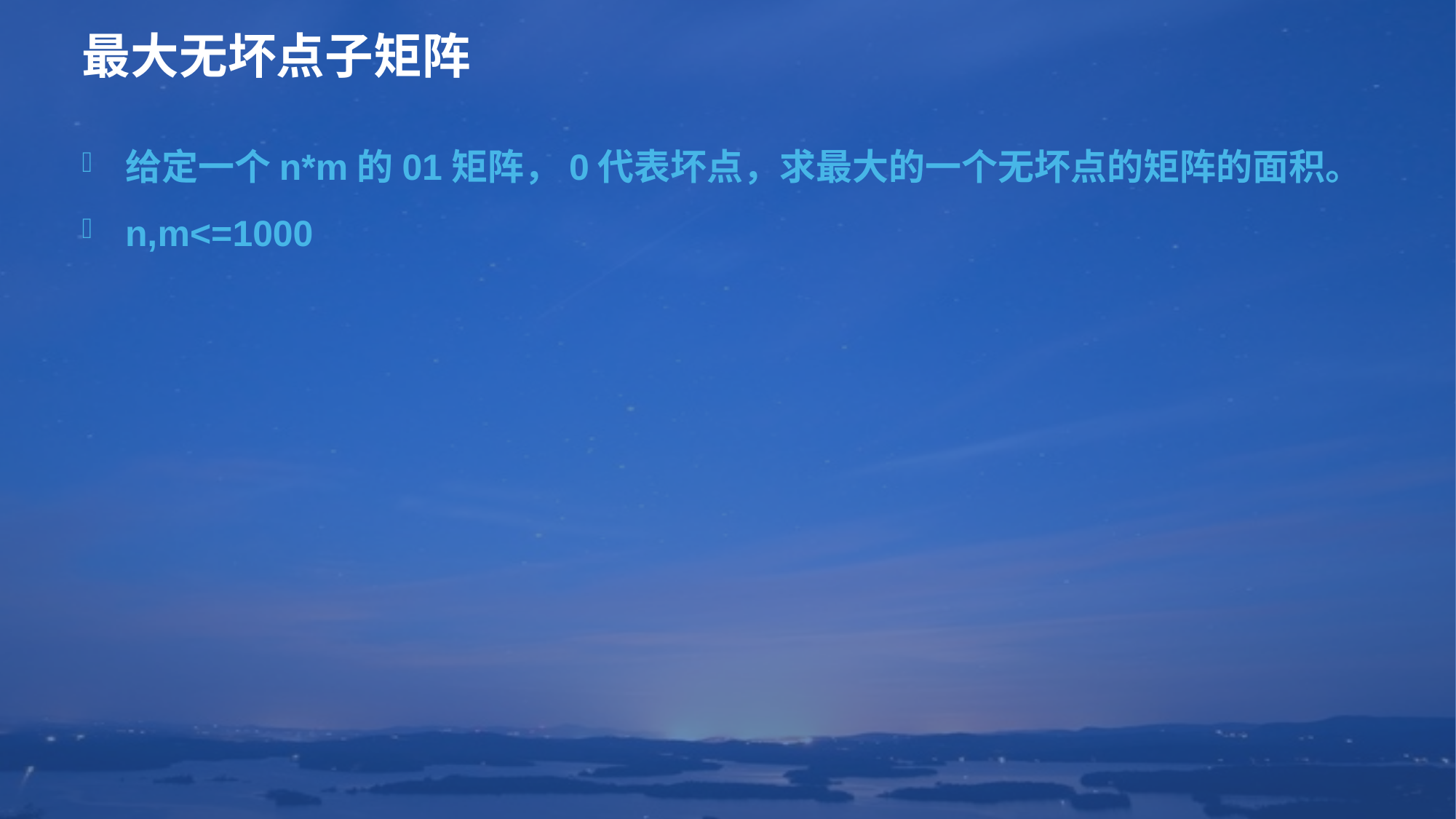

# 最大无坏点子矩阵
给定一个n*m的01矩阵，0代表坏点，求最大的一个无坏点的矩阵的面积。
n,m<=1000